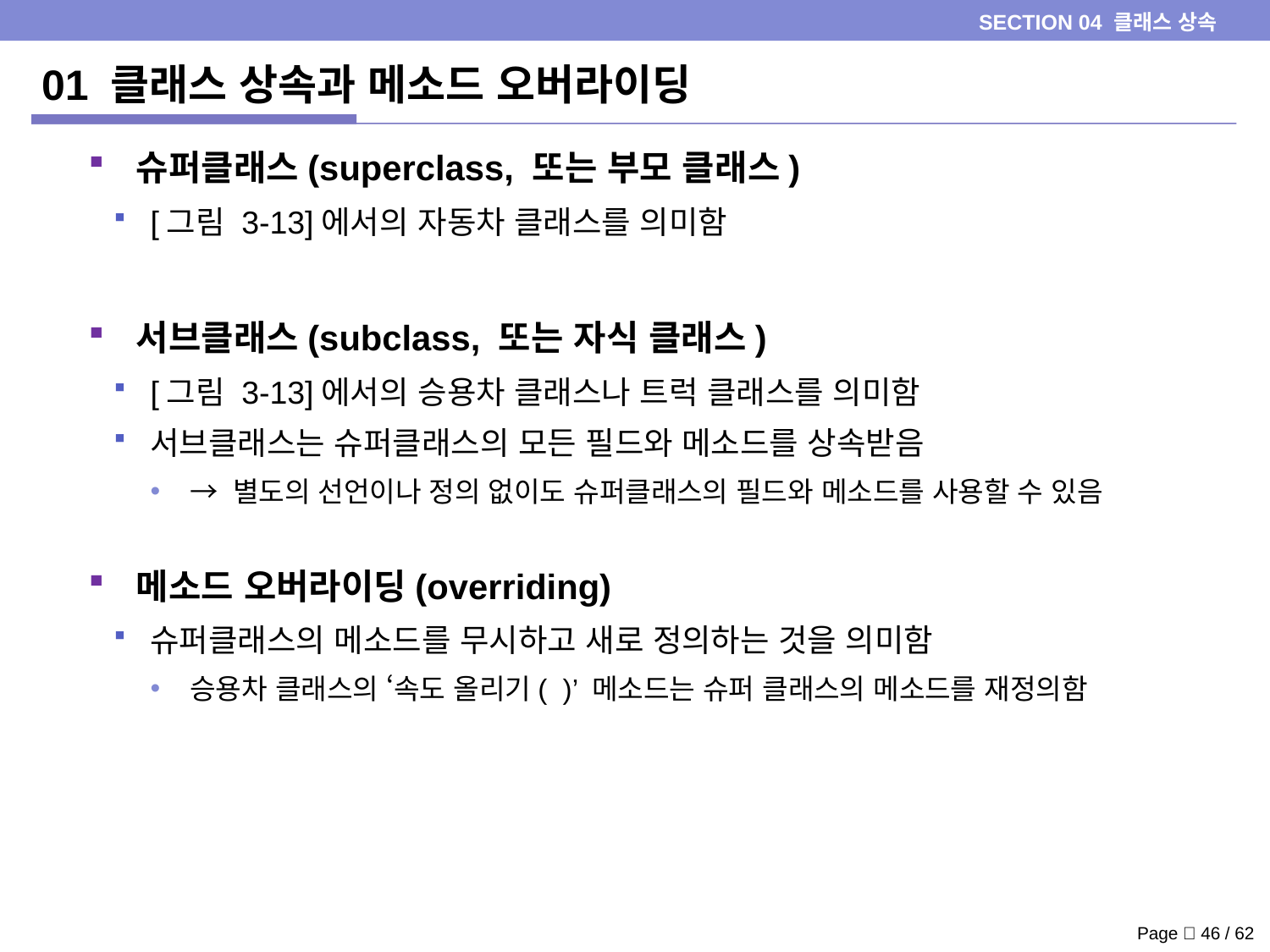

SECTION 04 클래스 상속
# 01 클래스 상속과 메소드 오버라이딩
슈퍼클래스(superclass, 또는 부모 클래스)
[그림 3-13]에서의 자동차 클래스를 의미함

서브클래스(subclass, 또는 자식 클래스)
[그림 3-13]에서의 승용차 클래스나 트럭 클래스를 의미함
서브클래스는 슈퍼클래스의 모든 필드와 메소드를 상속받음
→ 별도의 선언이나 정의 없이도 슈퍼클래스의 필드와 메소드를 사용할 수 있음

메소드 오버라이딩(overriding)
슈퍼클래스의 메소드를 무시하고 새로 정의하는 것을 의미함
승용차 클래스의 ‘속도 올리기(  )’ 메소드는 슈퍼 클래스의 메소드를 재정의함